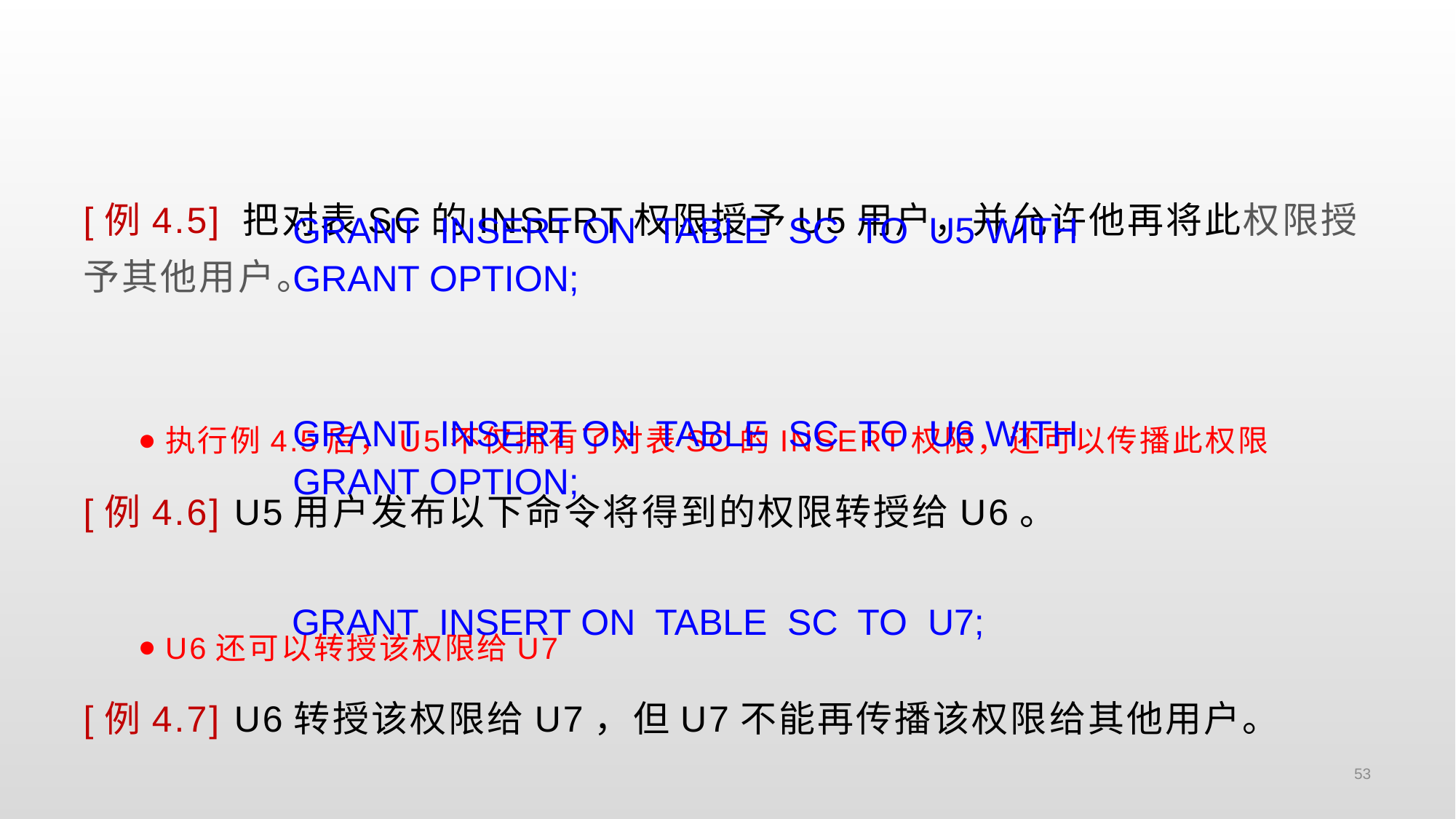

#
[例4.5] 把对表SC的INSERT权限授予U5用户，并允许他再将此权限授予其他用户。

执行例4.5后，U5不仅拥有了对表SC的INSERT权限，还可以传播此权限
[例4.6] U5用户发布以下命令将得到的权限转授给U6。

U6还可以转授该权限给U7
[例4.7] U6转授该权限给U7，但U7不能再传播该权限给其他用户。

GRANT  INSERT ON  TABLE  SC  TO  U5 WITH GRANT OPTION;
GRANT  INSERT ON  TABLE  SC  TO  U6 WITH GRANT OPTION;
GRANT  INSERT ON  TABLE  SC  TO  U7;
53